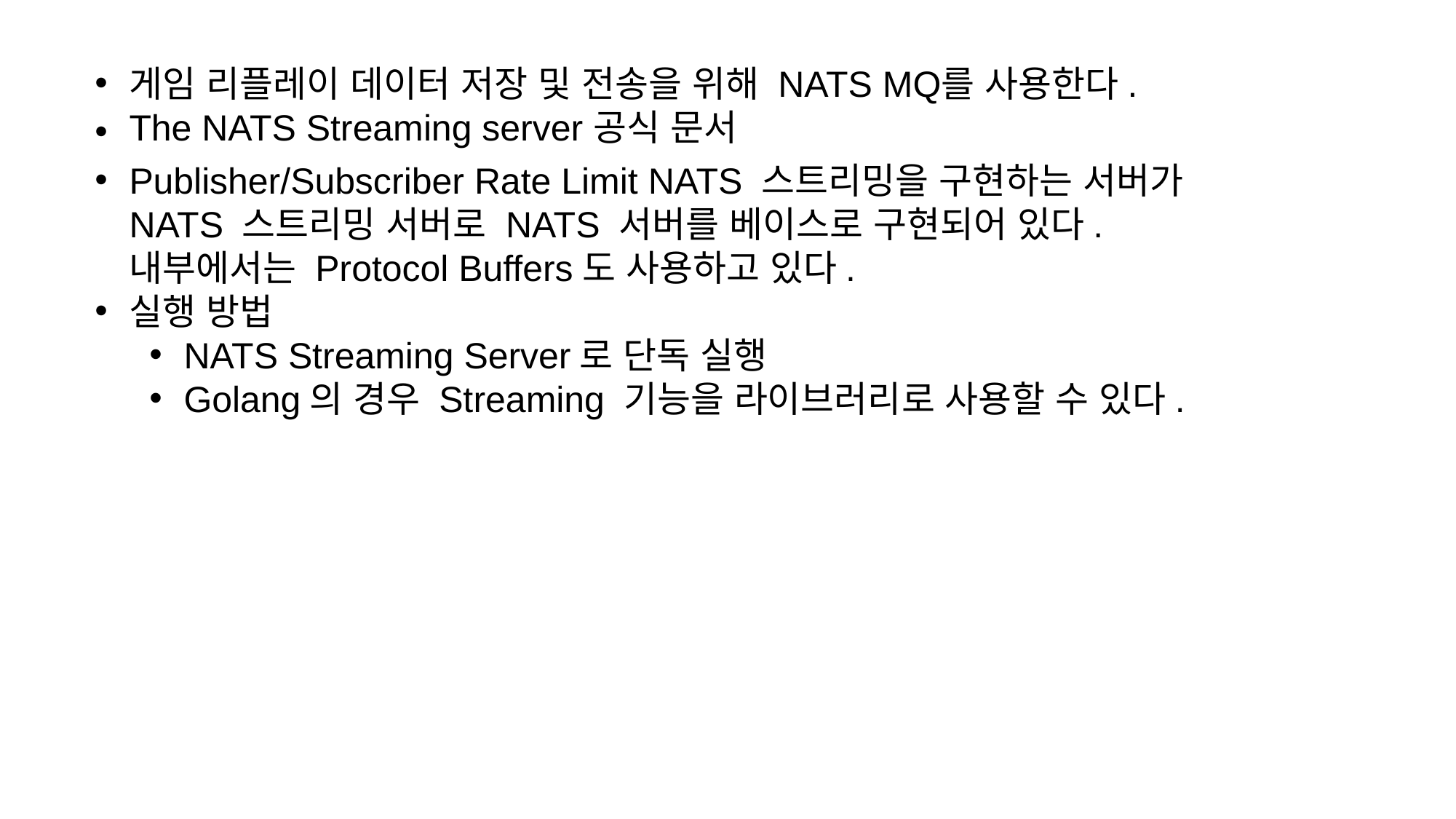

게임 리플레이 데이터 저장 및 전송을 위해 NATS MQ를 사용한다.
The NATS Streaming server 공식 문서
Publisher/Subscriber Rate Limit NATS 스트리밍을 구현하는 서버가 NATS 스트리밍 서버로 NATS 서버를 베이스로 구현되어 있다. 내부에서는 Protocol Buffers도 사용하고 있다.
실행 방법
NATS Streaming Server로 단독 실행
Golang의 경우 Streaming 기능을 라이브러리로 사용할 수 있다.